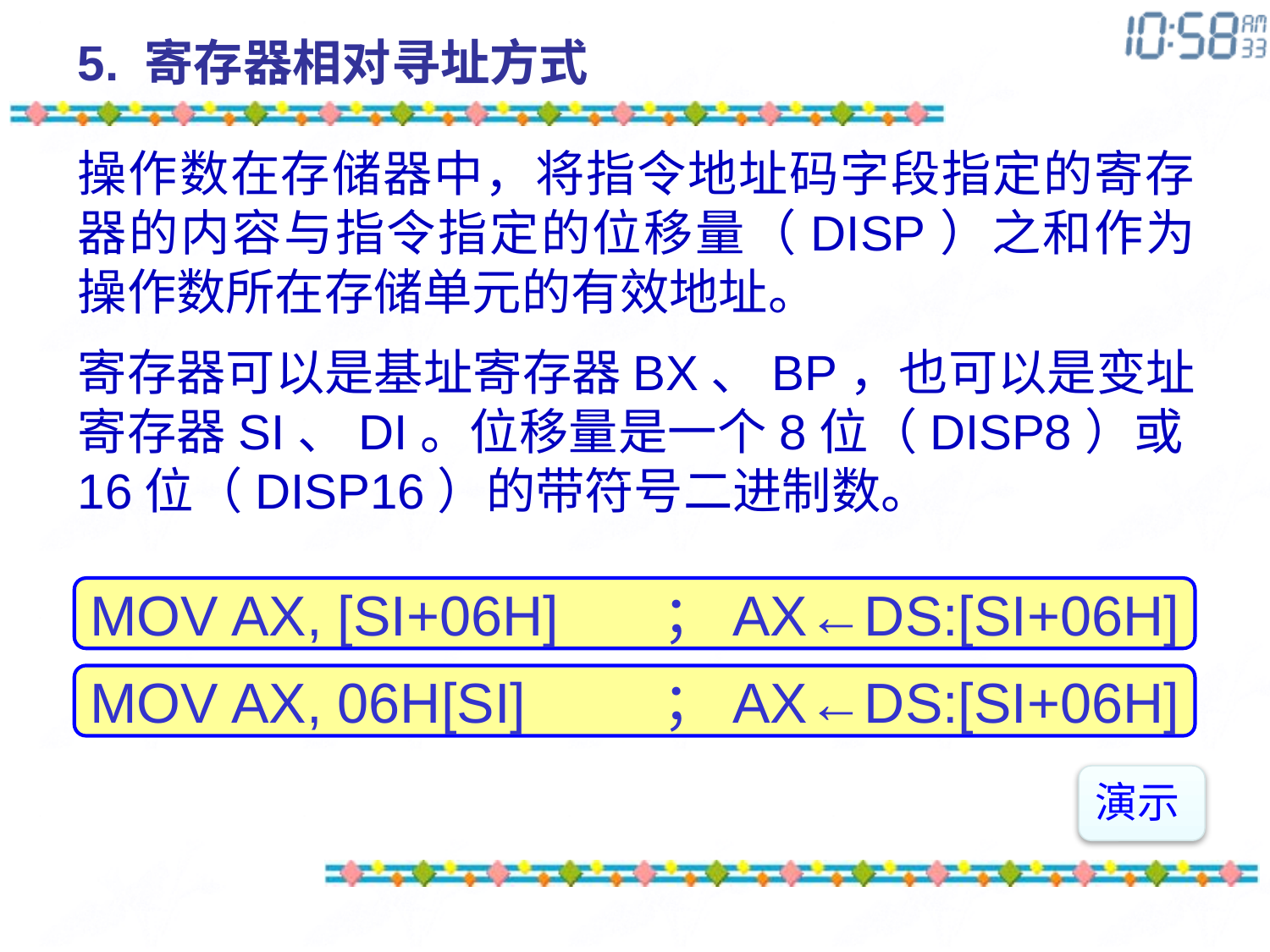

# 5. 寄存器相对寻址方式
操作数在存储器中，将指令地址码字段指定的寄存器的内容与指令指定的位移量（DISP）之和作为操作数所在存储单元的有效地址。
寄存器可以是基址寄存器BX、BP，也可以是变址寄存器SI、DI。位移量是一个8位（DISP8）或16位（DISP16）的带符号二进制数。
MOV AX, [SI+06H]	；AX←DS:[SI+06H]
MOV AX, 06H[SI]	；AX←DS:[SI+06H]
演示